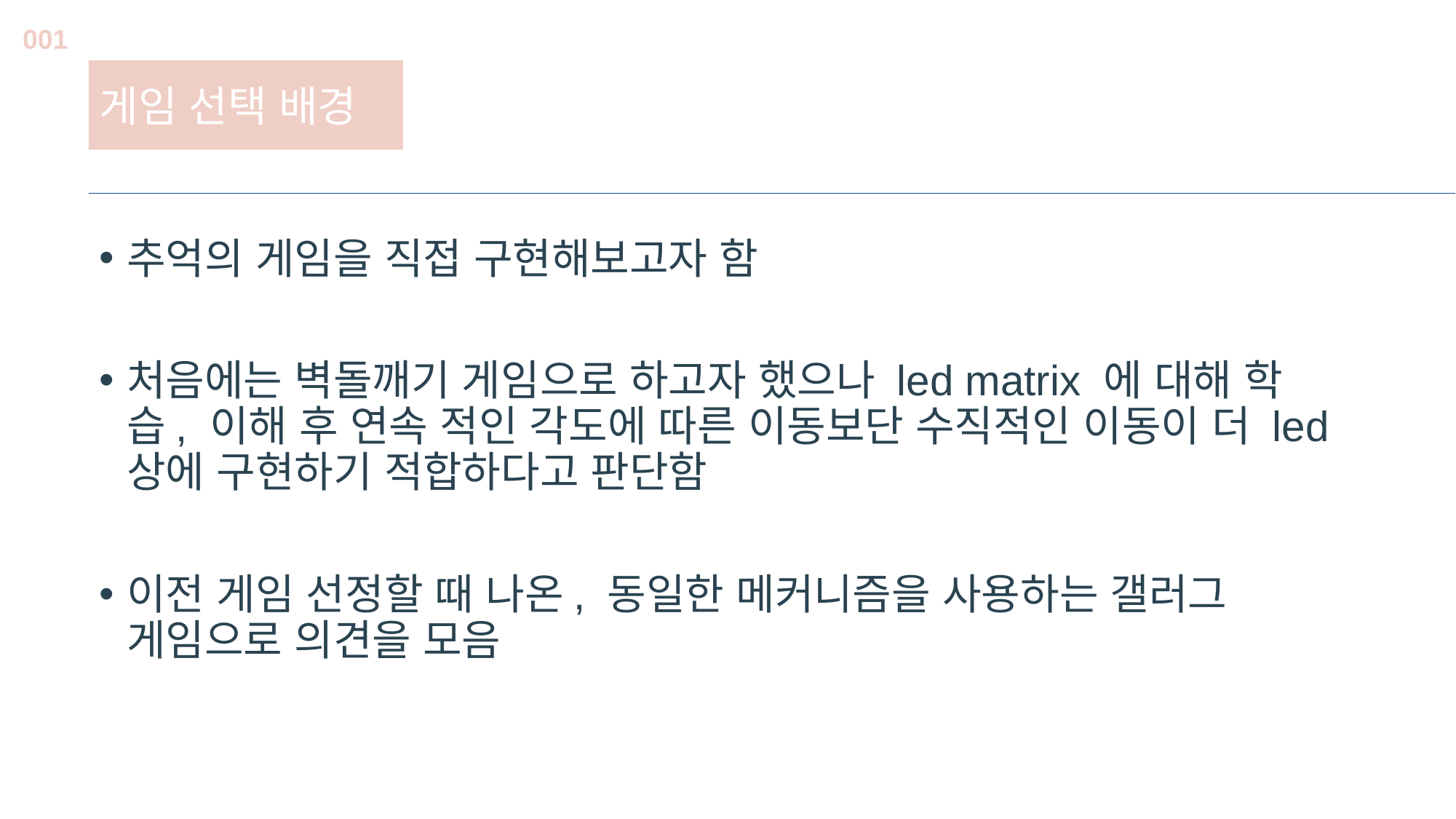

001
게임 선택 배경
추억의 게임을 직접 구현해보고자 함

처음에는 벽돌깨기 게임으로 하고자 했으나 led matrix 에 대해 학습, 이해 후 연속 적인 각도에 따른 이동보단 수직적인 이동이 더 led상에 구현하기 적합하다고 판단함

이전 게임 선정할 때 나온, 동일한 메커니즘을 사용하는 갤러그 게임으로 의견을 모음